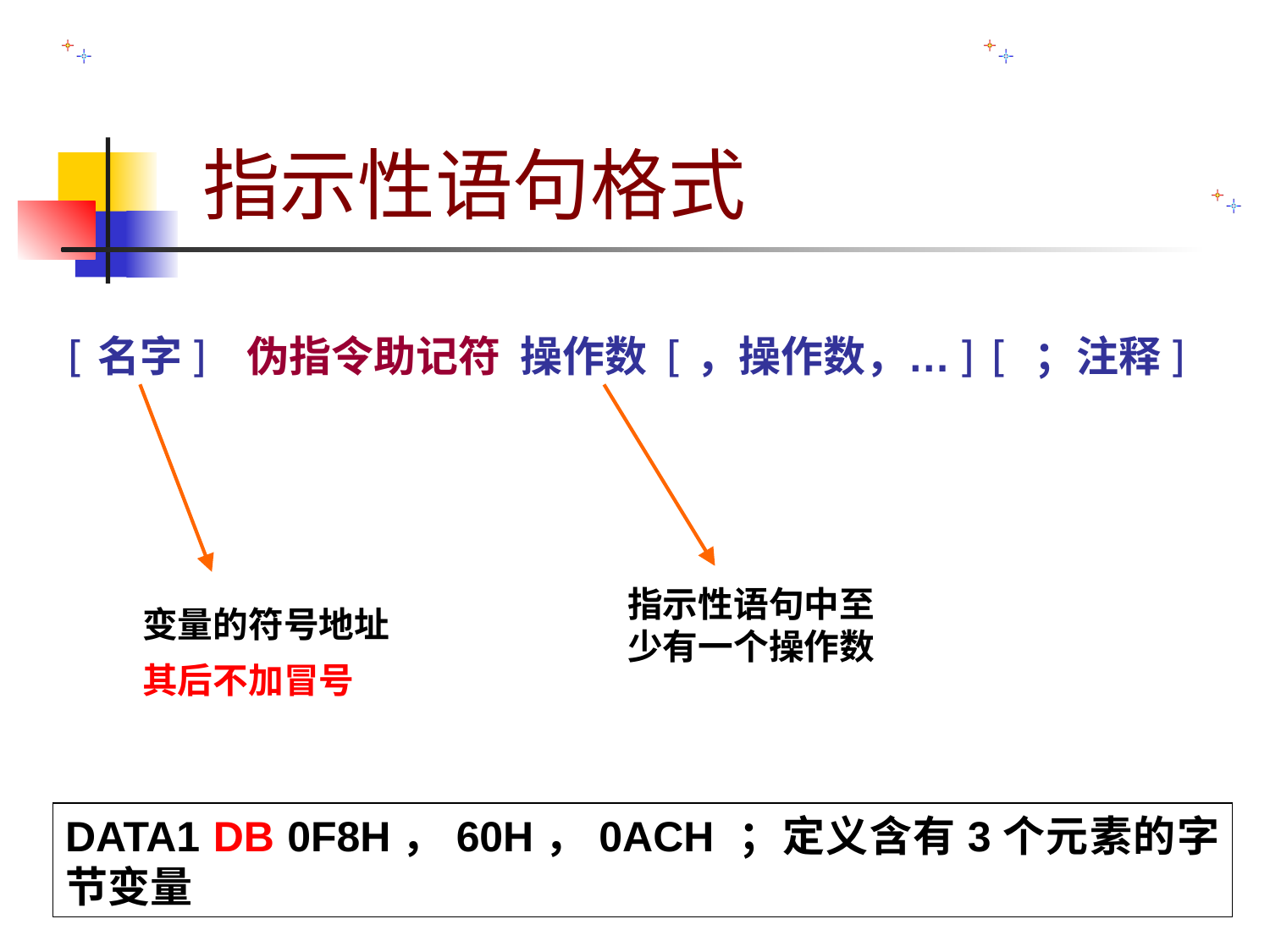

# 指示性语句格式
[名字]  伪指令助记符  操作数 [，操作数，…] [ ；注释]

指示性语句中至少有一个操作数
变量的符号地址
其后不加冒号
DATA1 DB 0F8H，60H，0ACH ；定义含有3个元素的字节变量